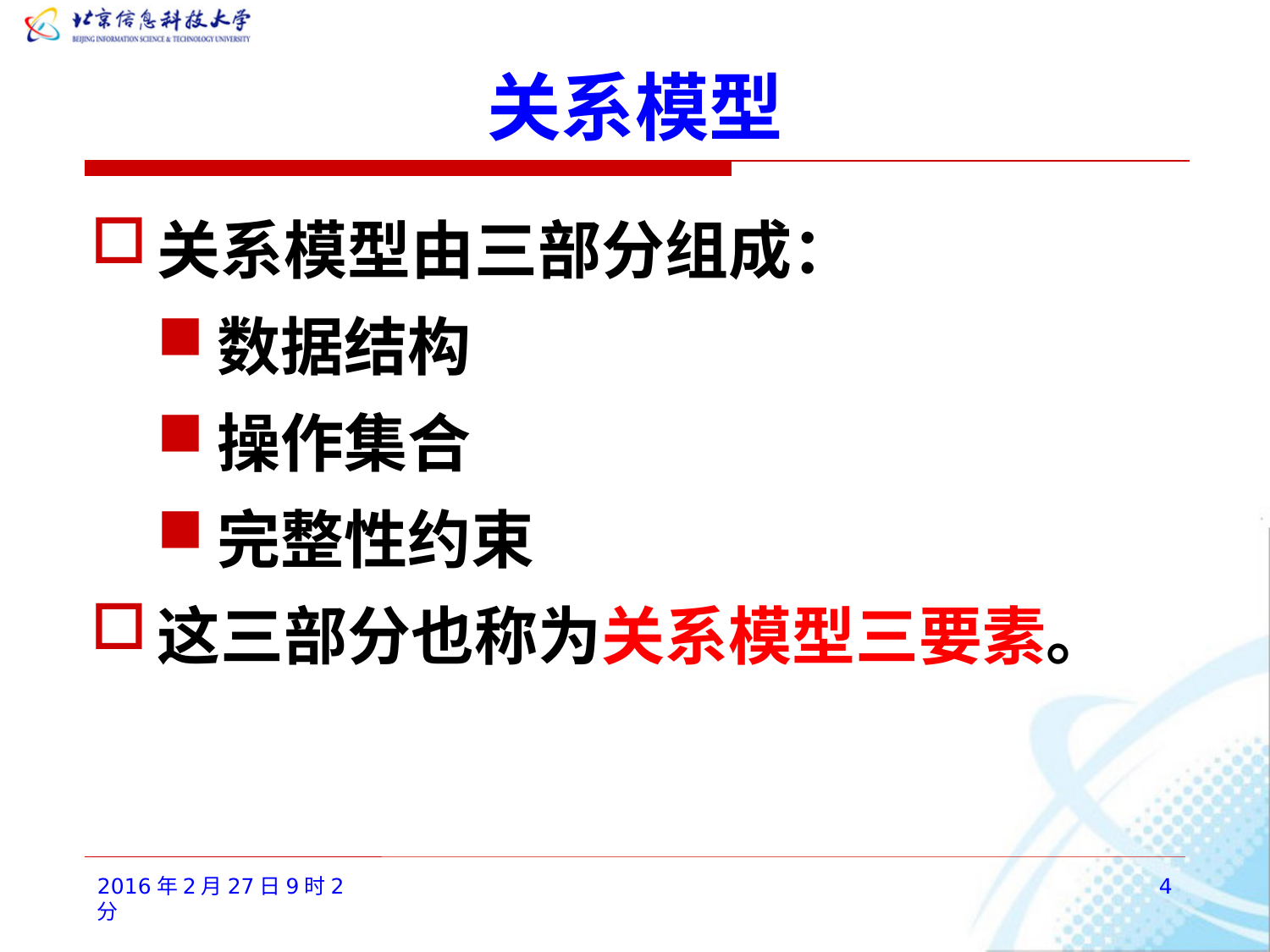

# 关系模型
关系模型由三部分组成：
数据结构
操作集合
完整性约束
这三部分也称为关系模型三要素。
2016年2月27日9时2分
4